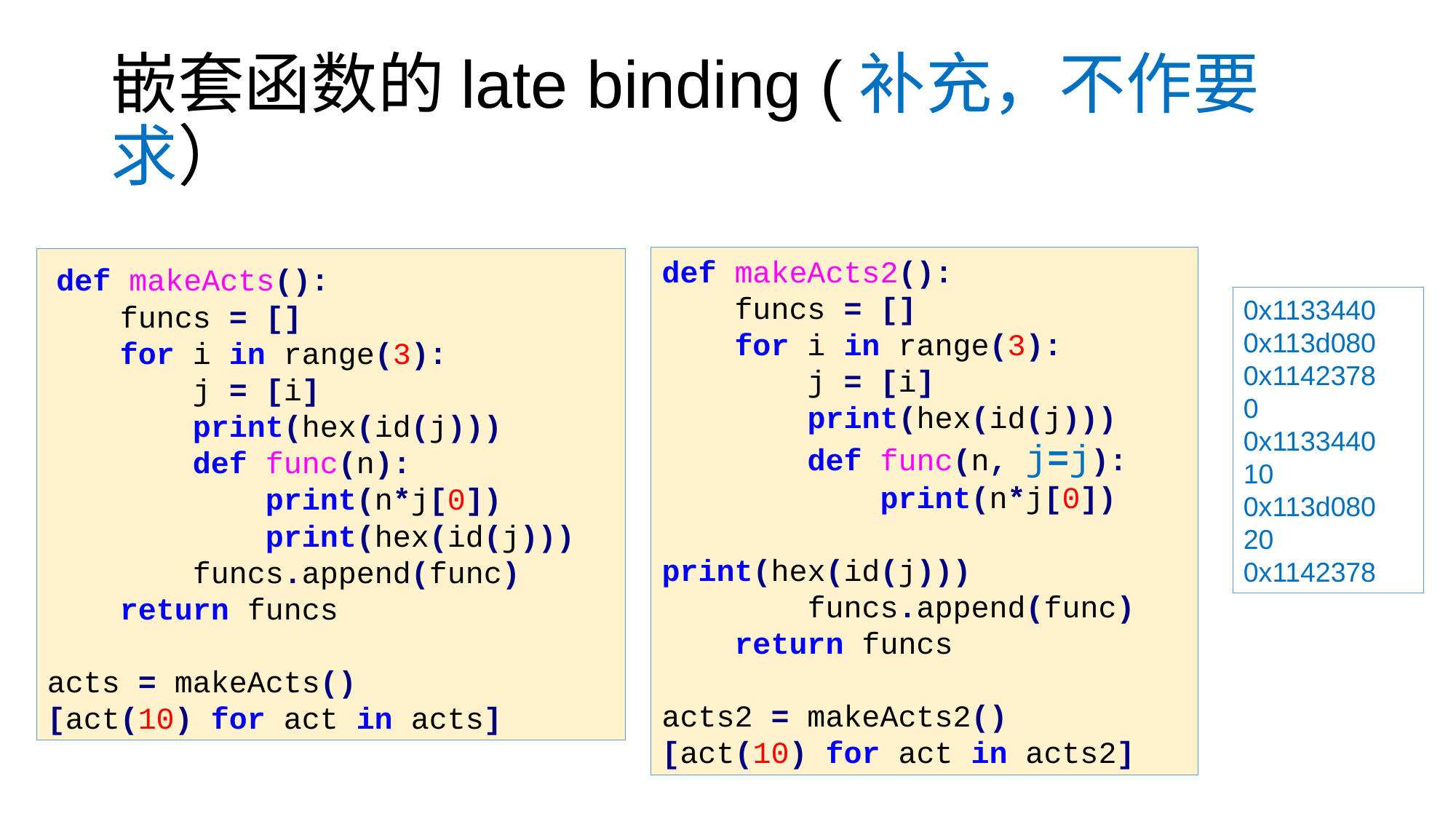

# 嵌套函数的late binding (补充，不作要求）
def makeActs2():
    funcs = []
    for i in range(3):
        j = [i]
        print(hex(id(j)))
        def func(n, j=j):
            print(n*j[0])
            print(hex(id(j)))
        funcs.append(func)
    return funcs

acts2 = makeActs2()
[act(10) for act in acts2]
 def makeActs():
    funcs = []
    for i in range(3):
        j = [i]
        print(hex(id(j)))
        def func(n):
            print(n*j[0])
            print(hex(id(j)))
        funcs.append(func)
    return funcs

acts = makeActs()
[act(10) for act in acts]
0x1133440
0x113d080
0x1142378
0
0x1133440
10
0x113d080
20
0x1142378